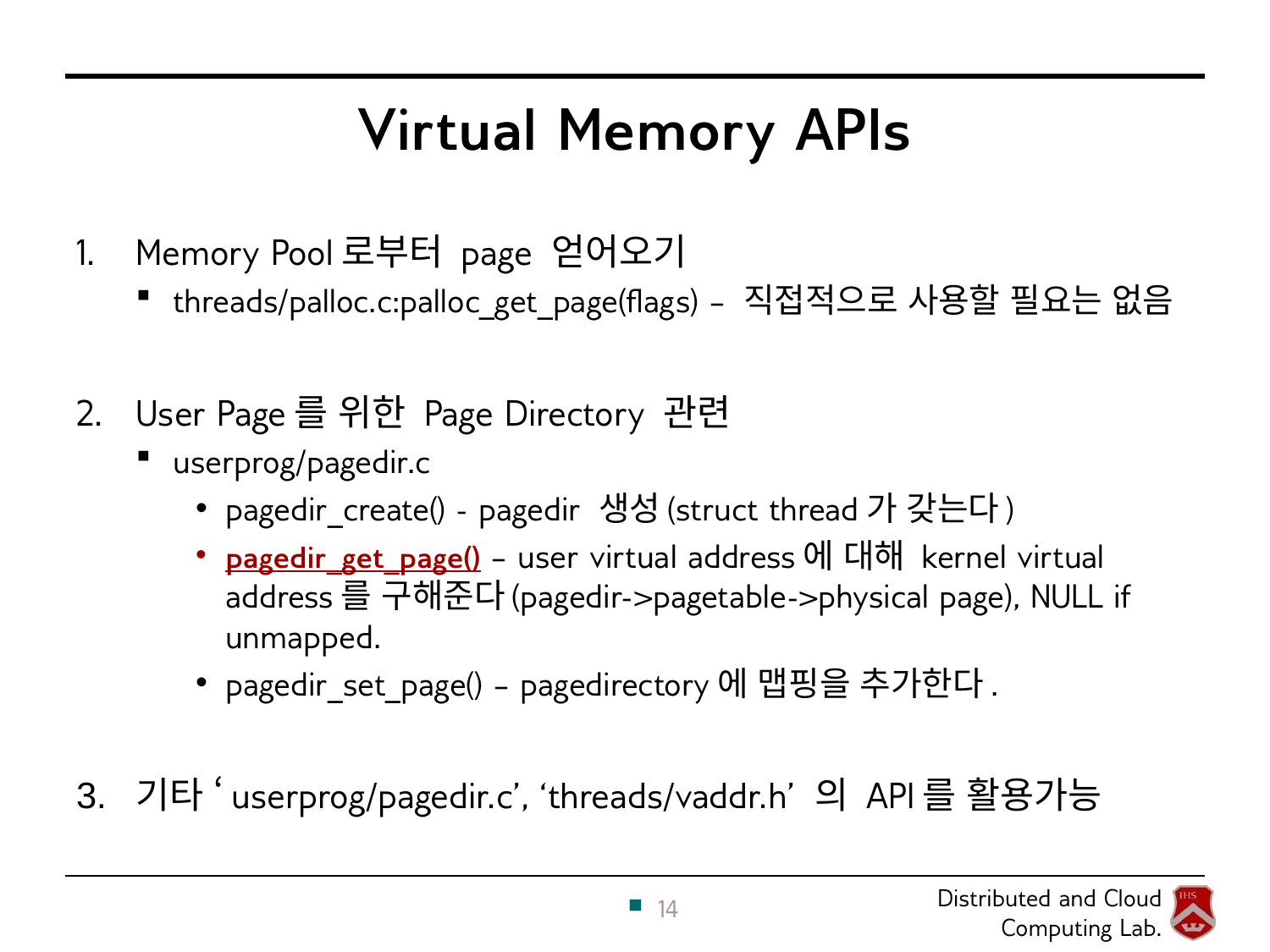

# Virtual Memory APIs
Memory Pool로부터 page 얻어오기
threads/palloc.c:palloc_get_page(flags) – 직접적으로 사용할 필요는 없음

User Page를 위한 Page Directory 관련
userprog/pagedir.c
pagedir_create() - pagedir 생성(struct thread가 갖는다)
pagedir_get_page() – user virtual address에 대해 kernel virtual address를 구해준다(pagedir->pagetable->physical page), NULL if unmapped.
pagedir_set_page() – pagedirectory에 맵핑을 추가한다.

기타 ‘userprog/pagedir.c’, ‘threads/vaddr.h’ 의 API를 활용가능

14